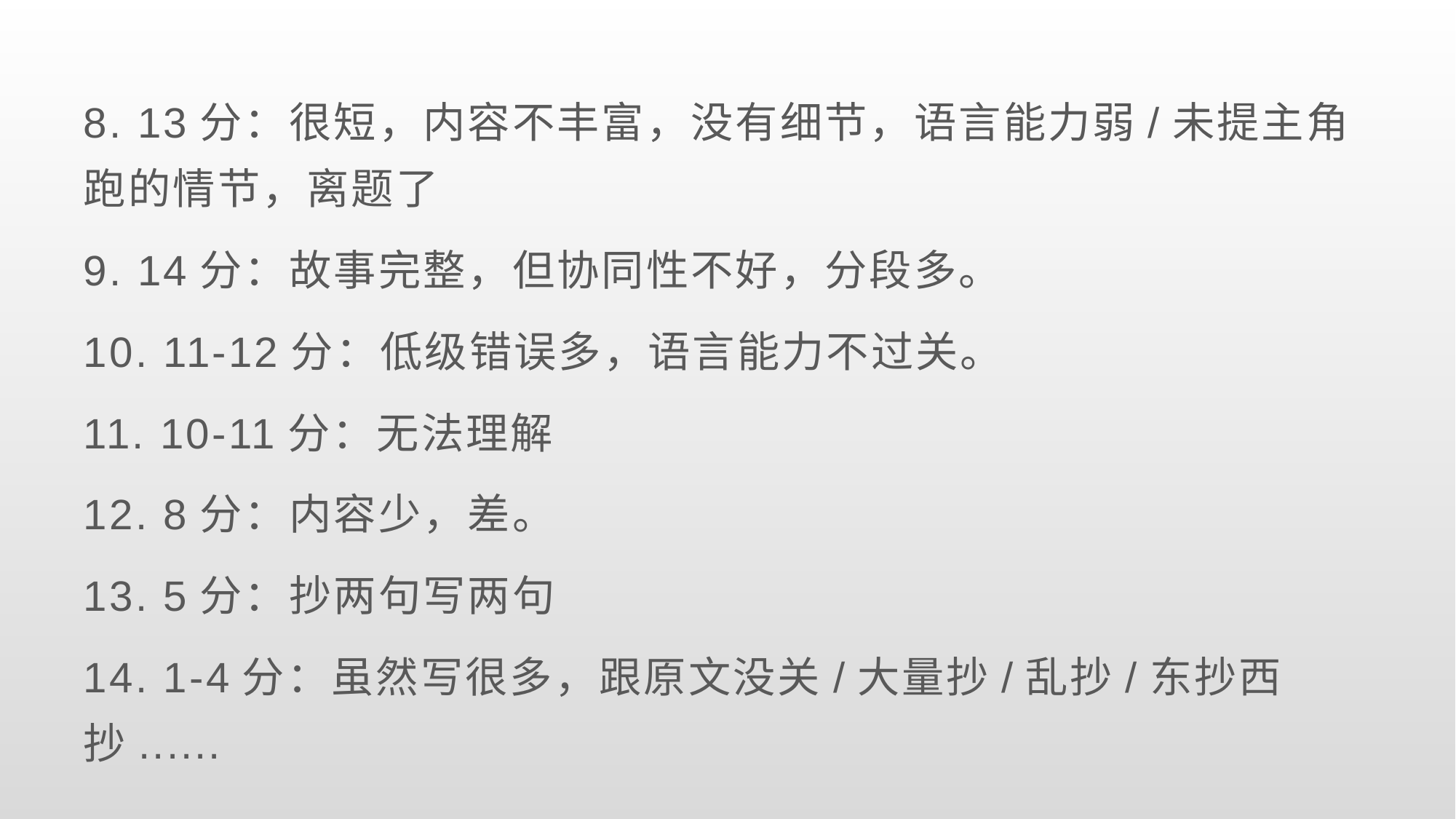

8. 13分：很短，内容不丰富，没有细节，语言能力弱/未提主角跑的情节，离题了
9. 14分：故事完整，但协同性不好，分段多。
10. 11-12分：低级错误多，语言能力不过关。
11. 10-11分：无法理解
12. 8分：内容少，差。
13. 5分：抄两句写两句
14. 1-4分：虽然写很多，跟原文没关/大量抄/乱抄/东抄西抄......